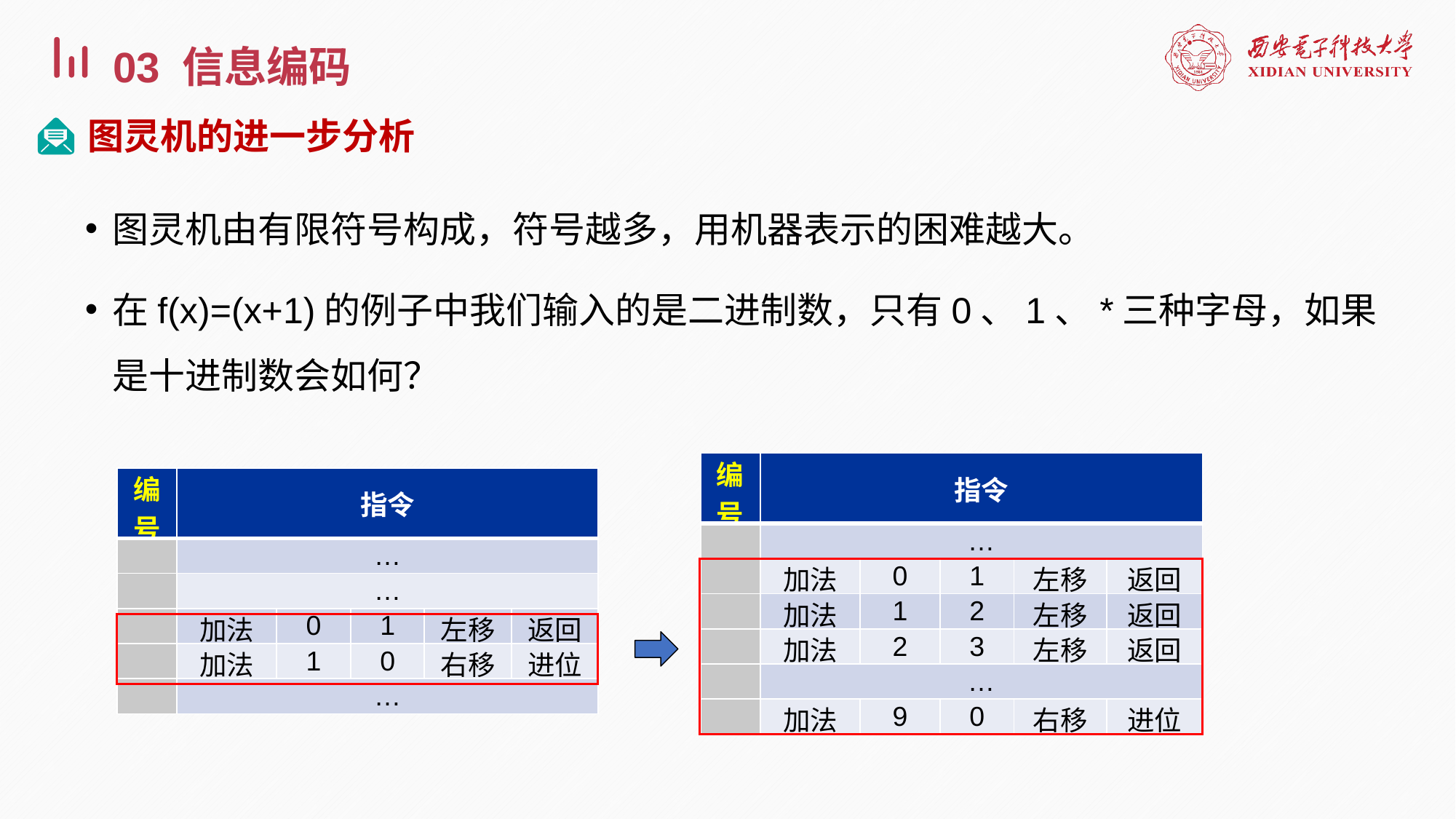

03 信息编码
图灵机的进一步分析

图灵机由有限符号构成，符号越多，用机器表示的困难越大。
在f(x)=(x+1)的例子中我们输入的是二进制数，只有0、1、*三种字母，如果是十进制数会如何？

| 编号 | 指令 |  |  |  |  |
| --- | --- | --- | --- | --- | --- |
|  | … |  |  |  |  |
|  | 加法 | 0 | 1 | 左移 | 返回 |
|  | 加法 | 1 | 2 | 左移 | 返回 |
|  | 加法 | 2 | 3 | 左移 | 返回 |
|  | … |  |  |  |  |
|  | 加法 | 9 | 0 | 右移 | 进位 |
| 编号 | 指令 |  |  |  |  |
| --- | --- | --- | --- | --- | --- |
|  | … |  |  |  |  |
|  | … |  |  |  |  |
|  | 加法 | 0 | 1 | 左移 | 返回 |
|  | 加法 | 1 | 0 | 右移 | 进位 |
|  | … |  |  |  |  |